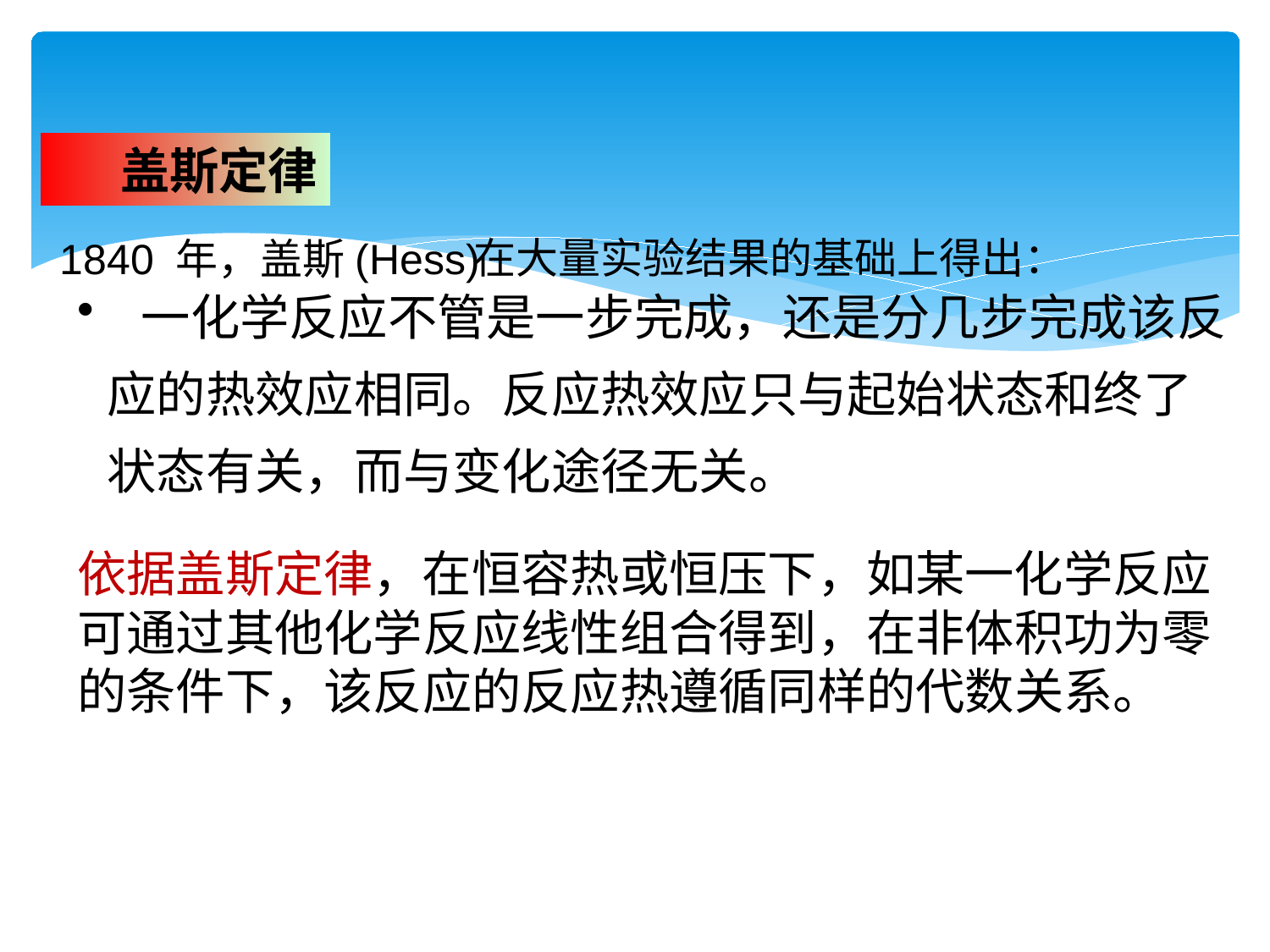

盖斯定律
在大量实验结果的基础上得出：
1840 年，盖斯(Hess)
  一化学反应不管是一步完成，还是分几步完成该反应的热效应相同。反应热效应只与起始状态和终了状态有关，而与变化途径无关。

依据盖斯定律，在恒容热或恒压下，如某一化学反应可通过其他化学反应线性组合得到，在非体积功为零的条件下，该反应的反应热遵循同样的代数关系。